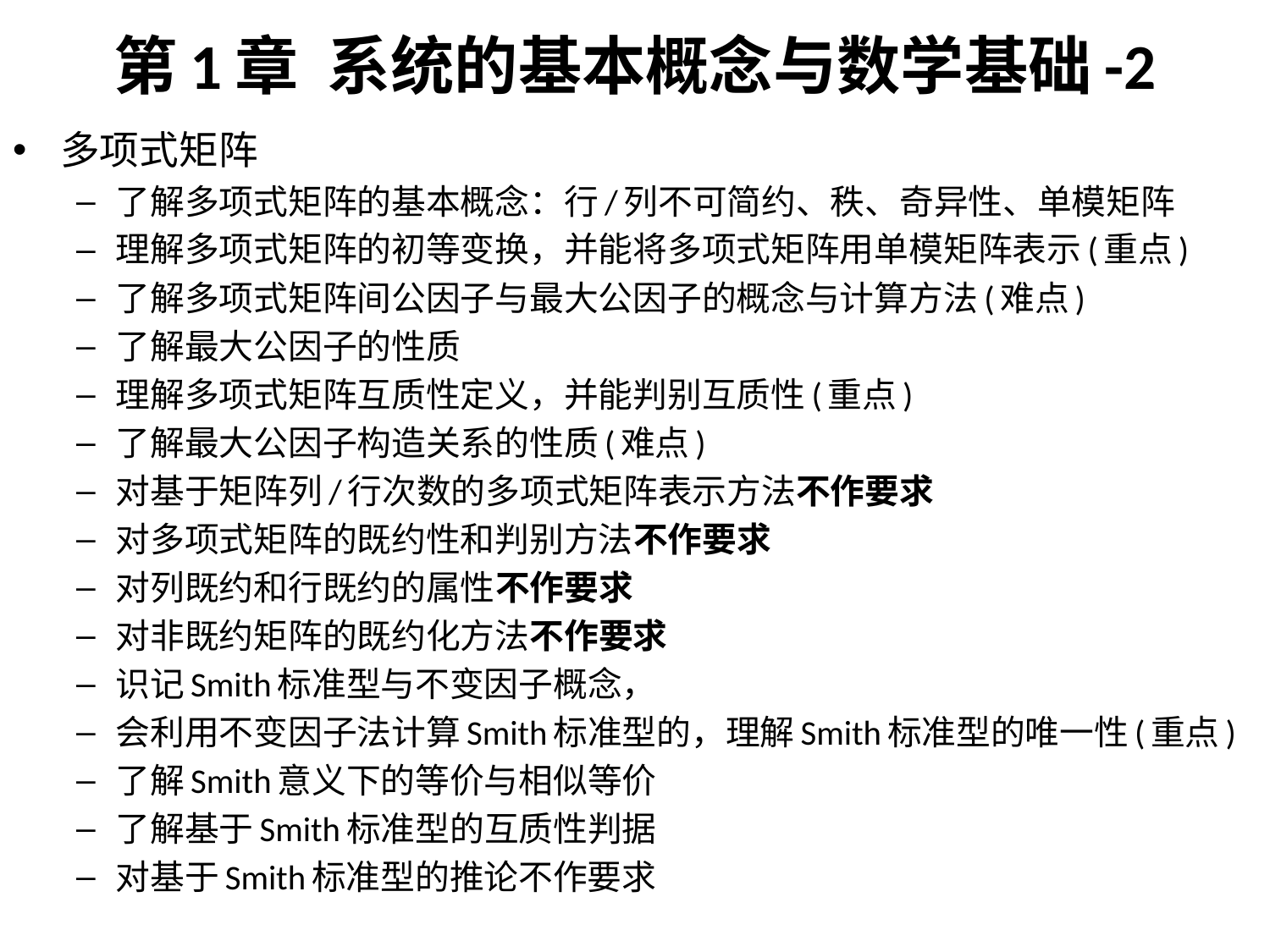

# 第1章  系统的基本概念与数学基础-2
多项式矩阵
了解多项式矩阵的基本概念：行/列不可简约、秩、奇异性、单模矩阵
理解多项式矩阵的初等变换，并能将多项式矩阵用单模矩阵表示(重点)
了解多项式矩阵间公因子与最大公因子的概念与计算方法(难点)
了解最大公因子的性质
理解多项式矩阵互质性定义，并能判别互质性(重点)
了解最大公因子构造关系的性质(难点)
对基于矩阵列/行次数的多项式矩阵表示方法不作要求
对多项式矩阵的既约性和判别方法不作要求
对列既约和行既约的属性不作要求
对非既约矩阵的既约化方法不作要求
识记Smith标准型与不变因子概念，
会利用不变因子法计算Smith标准型的，理解Smith标准型的唯一性(重点)
了解Smith意义下的等价与相似等价
了解基于Smith标准型的互质性判据
对基于Smith标准型的推论不作要求